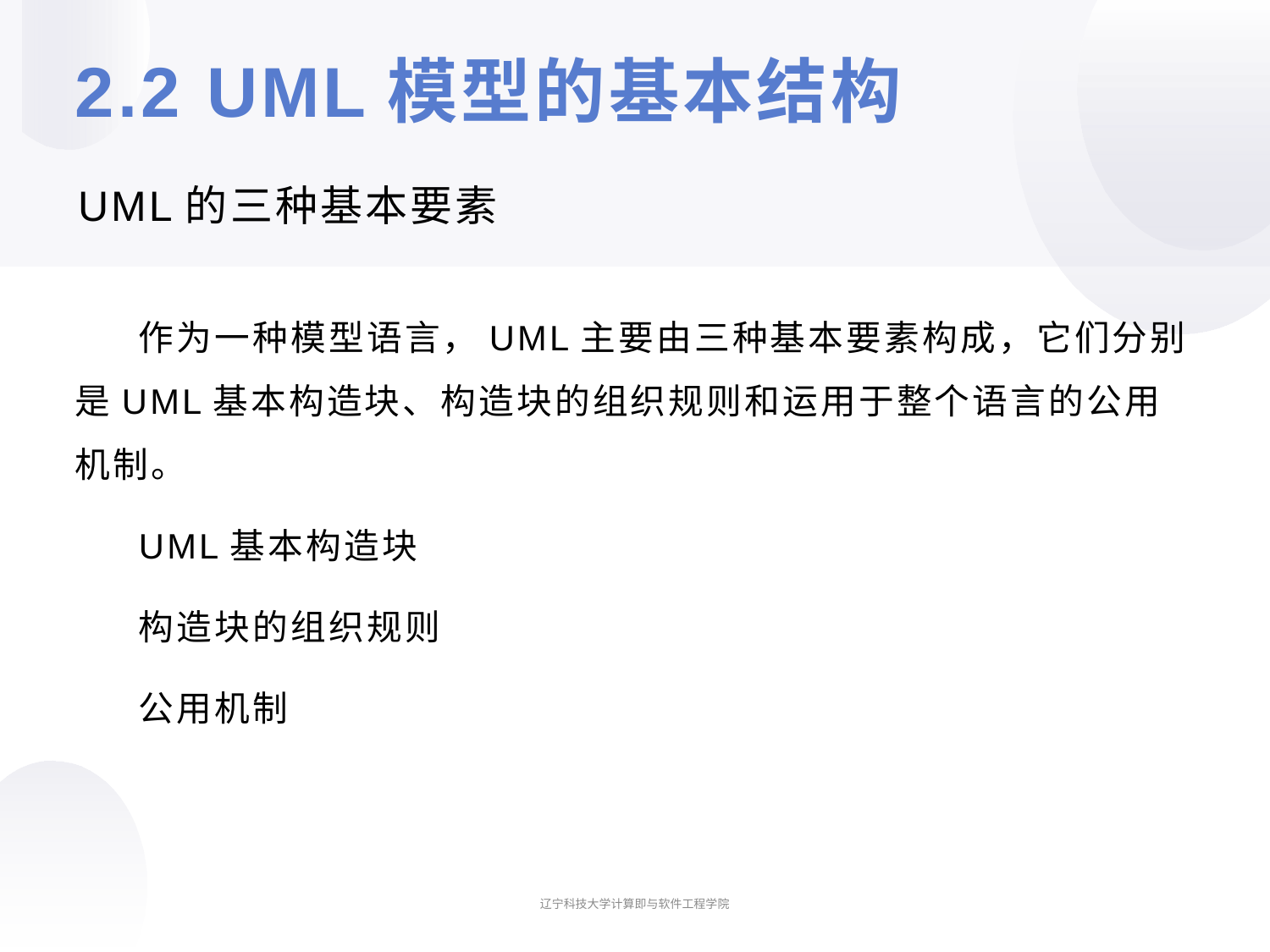

# 2.2 UML模型的基本结构
UML的三种基本要素
作为一种模型语言，UML主要由三种基本要素构成，它们分别是UML基本构造块、构造块的组织规则和运用于整个语言的公用机制。
UML基本构造块
构造块的组织规则
公用机制

辽宁科技大学计算即与软件工程学院
33